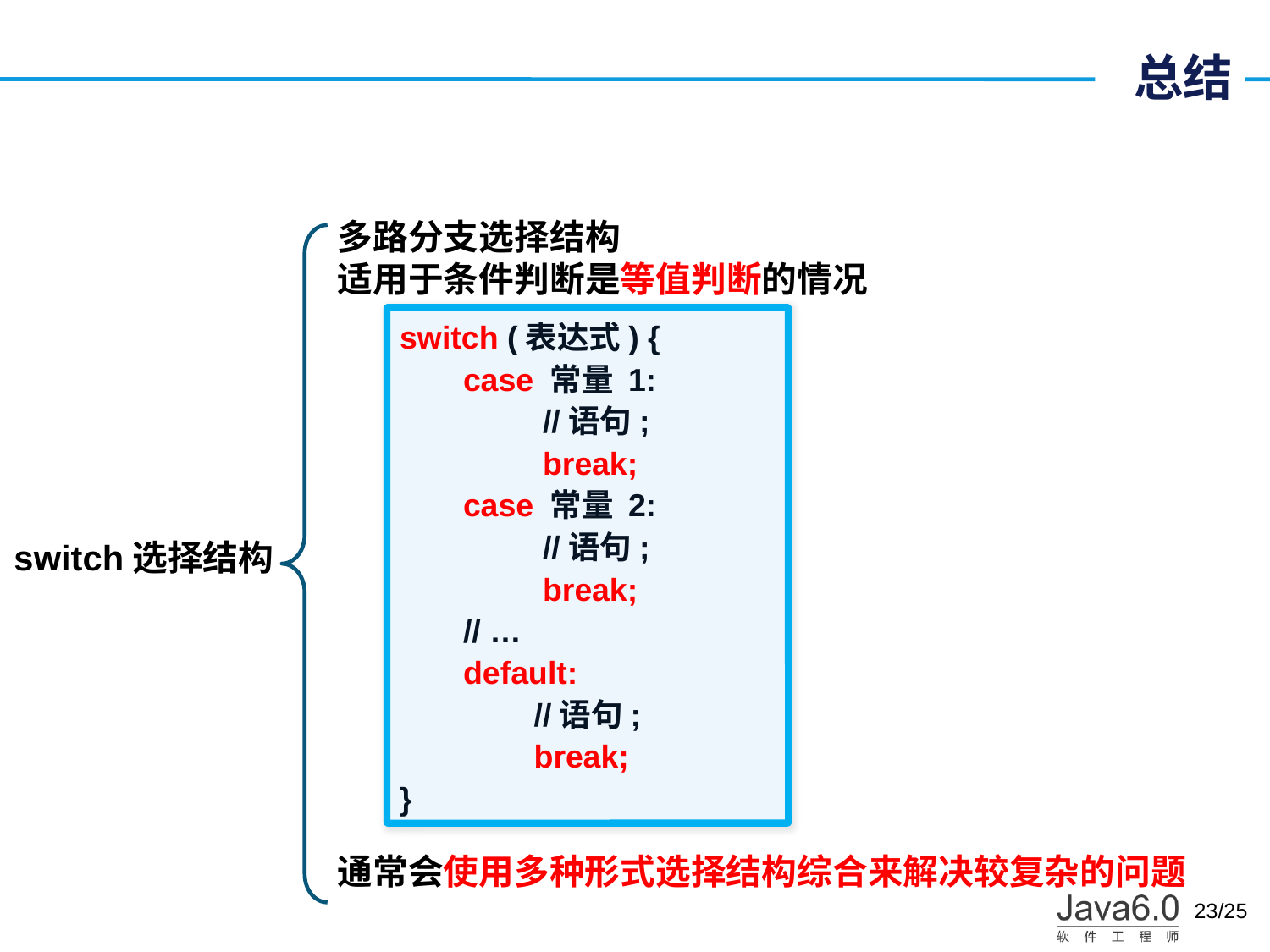

# 总结
多路分支选择结构
适用于条件判断是等值判断的情况

通常会使用多种形式选择结构综合来解决较复杂的问题

switch (表达式) {
case 常量 1:
	  //语句;
	  break;
case 常量 2:
	  //语句;
	  break;
// …
default:
	 //语句;
	 break;
}
switch选择结构
23/25